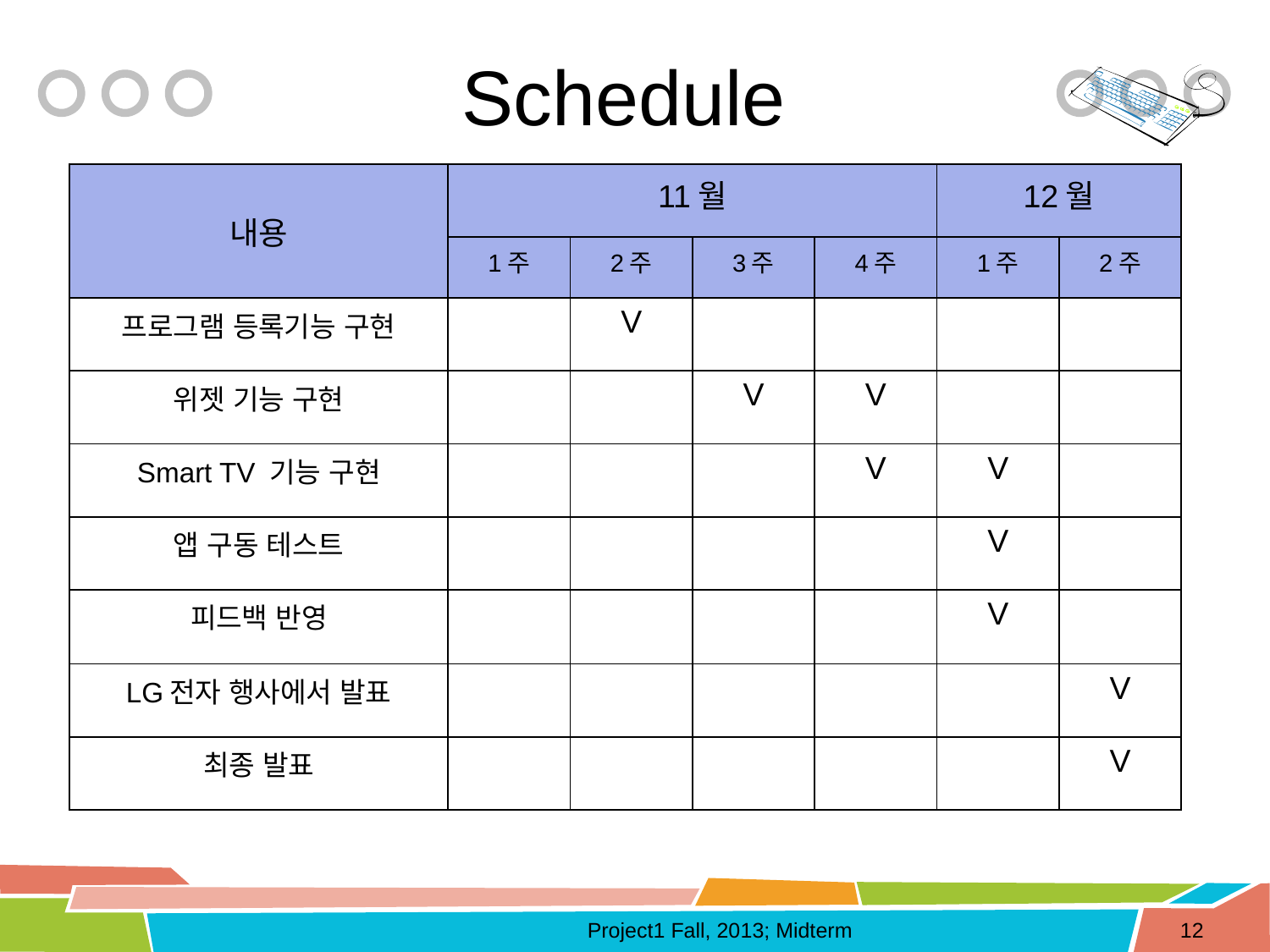

# Schedule
| 내용 | 11월 |  |  |  | 12월 |  |
| --- | --- | --- | --- | --- | --- | --- |
|  | 1주 | 2주 | 3주 | 4주 | 1주 | 2주 |
| 프로그램 등록기능 구현 |  | V |  |  |  |  |
| 위젯 기능 구현 |  |  | V | V |  |  |
| Smart TV 기능 구현 |  |  |  | V | V |  |
| 앱 구동 테스트 |  |  |  |  | V |  |
| 피드백 반영 |  |  |  |  | V |  |
| LG전자 행사에서 발표 |  |  |  |  |  | V |
| 최종 발표 |  |  |  |  |  | V |
Project1 Fall, 2013; Midterm
12